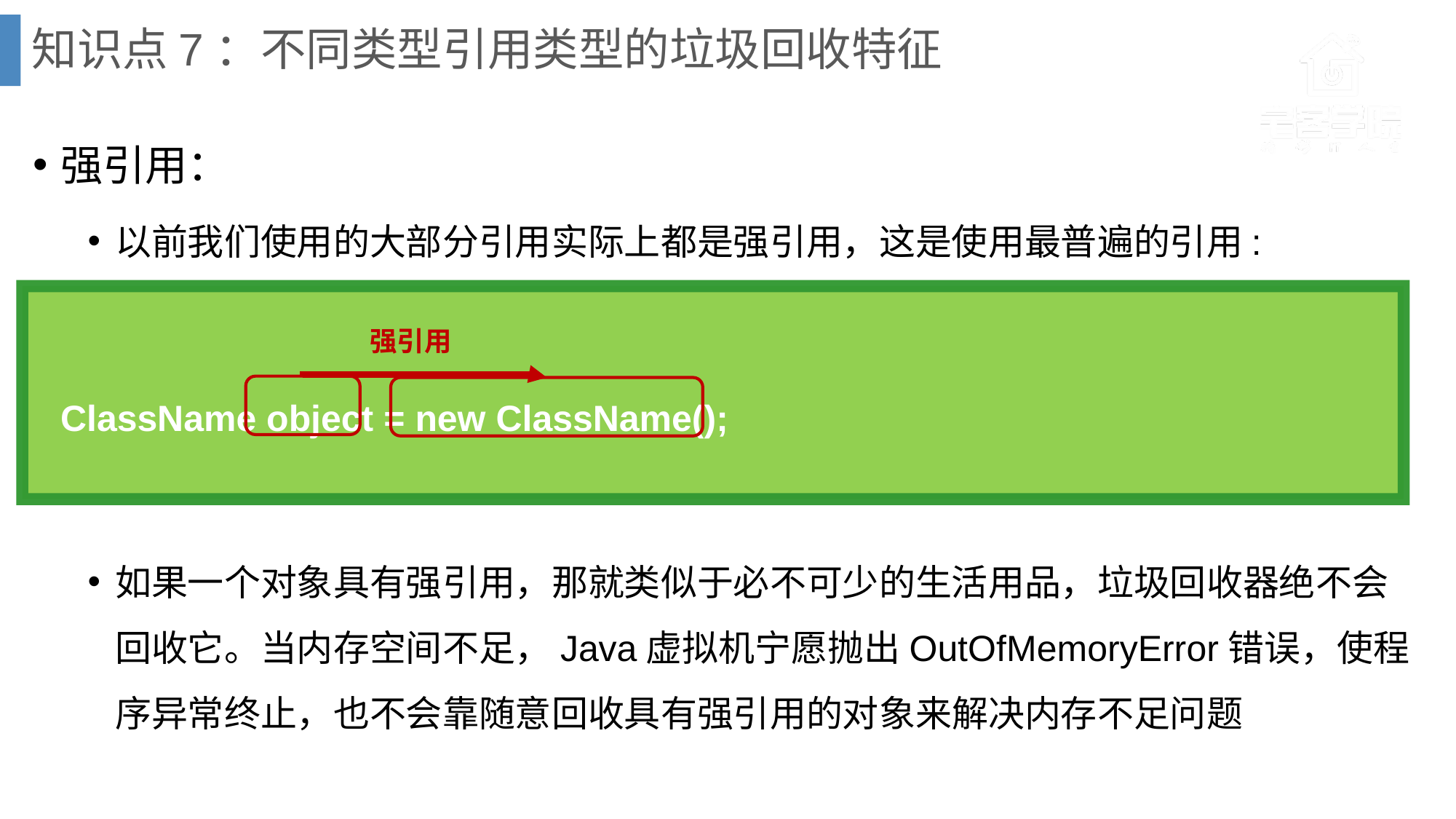

# 知识点7：不同类型引用类型的垃圾回收特征
强引用：
以前我们使用的大部分引用实际上都是强引用，这是使用最普遍的引用:

	ClassName object = new ClassName();

如果一个对象具有强引用，那就类似于必不可少的生活用品，垃圾回收器绝不会回收它。当内存空间不足，Java虚拟机宁愿抛出OutOfMemoryError错误，使程序异常终止，也不会靠随意回收具有强引用的对象来解决内存不足问题

强引用